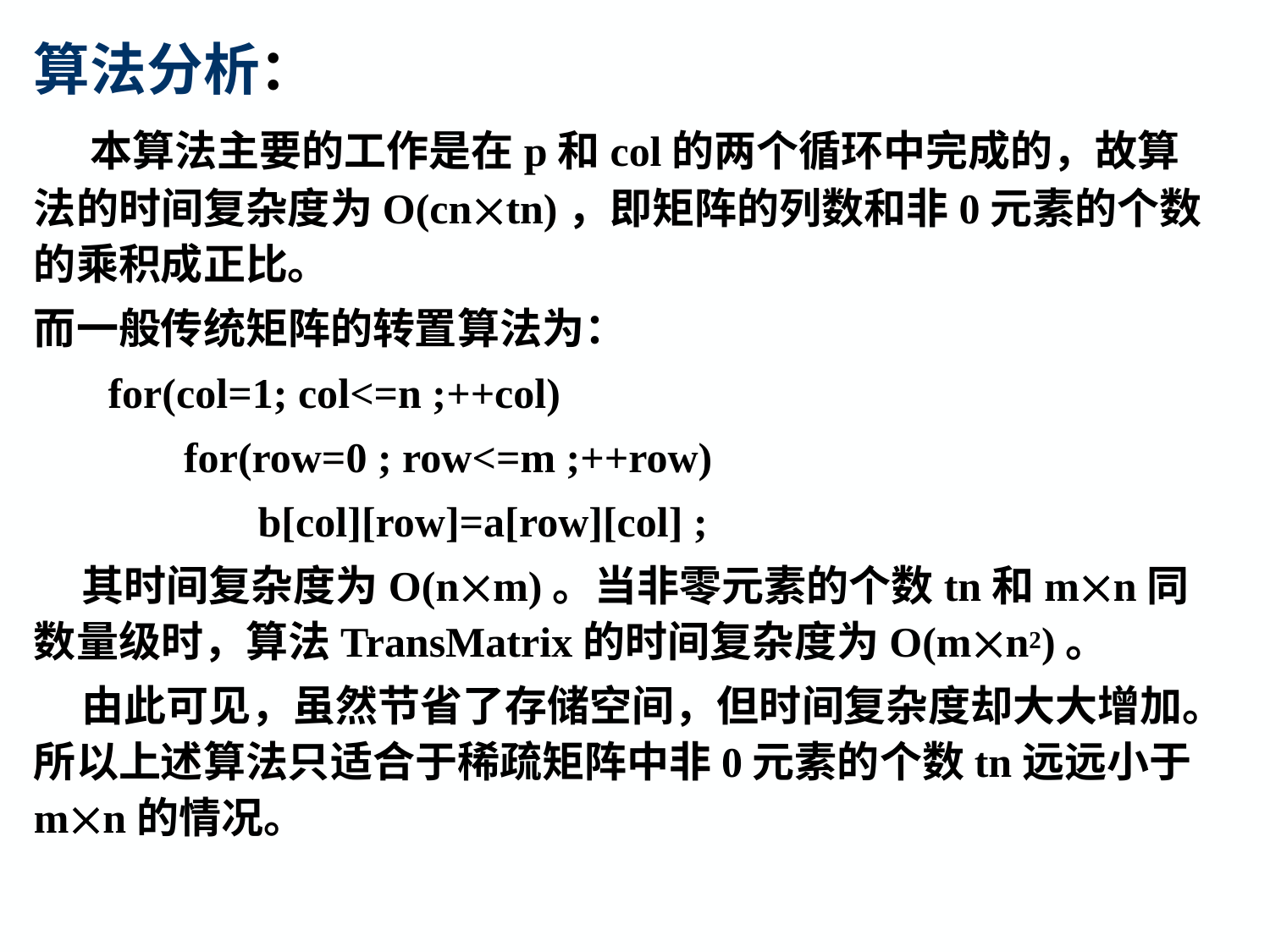

# 算法分析：
    本算法主要的工作是在p和col的两个循环中完成的，故算法的时间复杂度为O(cn×tn)，即矩阵的列数和非0元素的个数的乘积成正比。
而一般传统矩阵的转置算法为：
for(col=1; col<=n ;++col)
for(row=0 ; row<=m ;++row)
b[col][row]=a[row][col] ;
    其时间复杂度为O(n×m)。当非零元素的个数tn和m×n同数量级时，算法TransMatrix的时间复杂度为O(m×n2)。
    由此可见，虽然节省了存储空间，但时间复杂度却大大增加。所以上述算法只适合于稀疏矩阵中非0元素的个数tn远远小于m×n的情况。